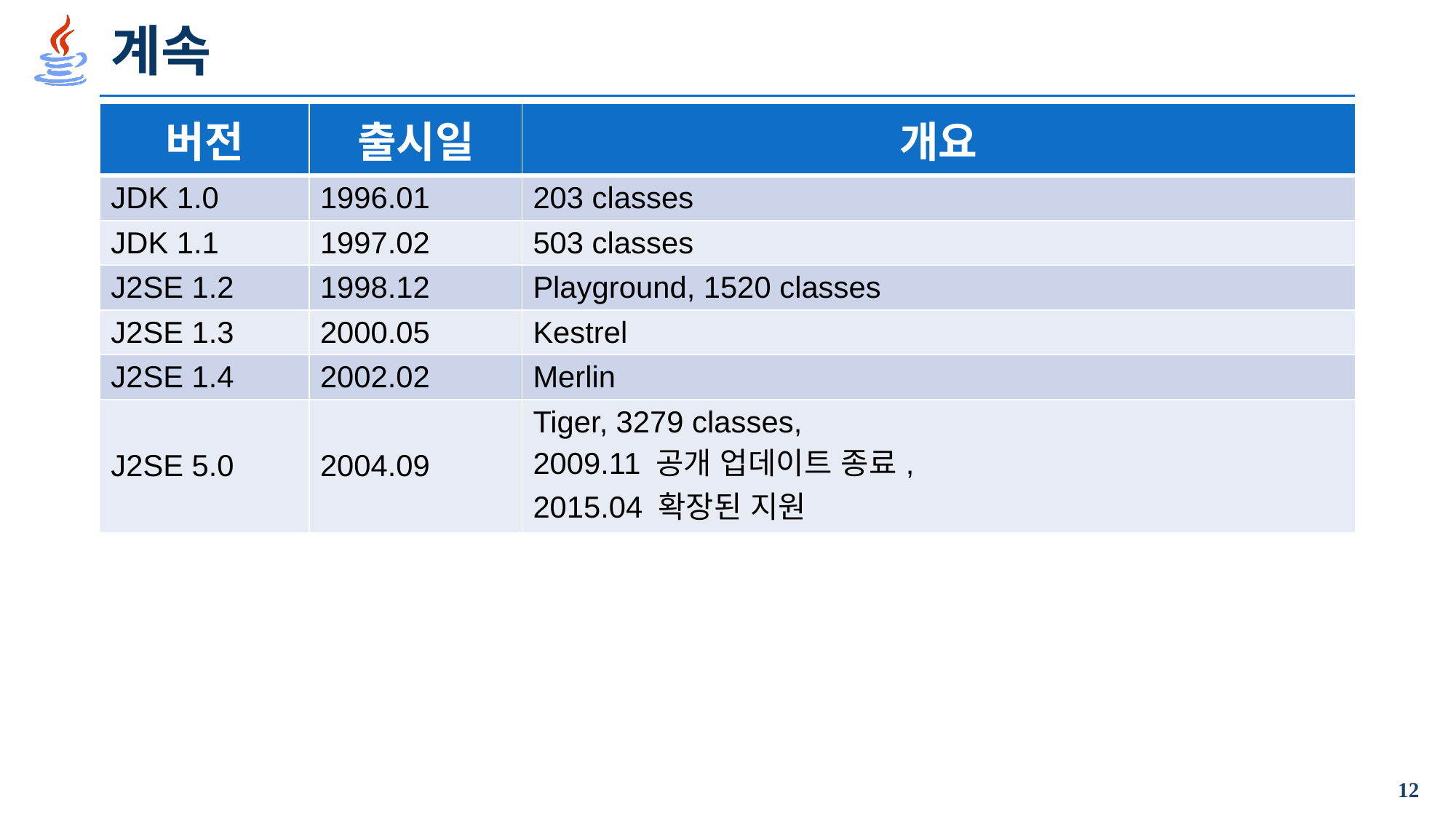

# 계속
| 버전 | 출시일 | 개요 |
| --- | --- | --- |
| JDK 1.0 | 1996.01 | 203 classes |
| JDK 1.1 | 1997.02 | 503 classes |
| J2SE 1.2 | 1998.12 | Playground, 1520 classes |
| J2SE 1.3 | 2000.05 | Kestrel |
| J2SE 1.4 | 2002.02 | Merlin |
| J2SE 5.0 | 2004.09 | Tiger, 3279 classes, 2009.11 공개 업데이트 종료, 2015.04 확장된 지원 |
12